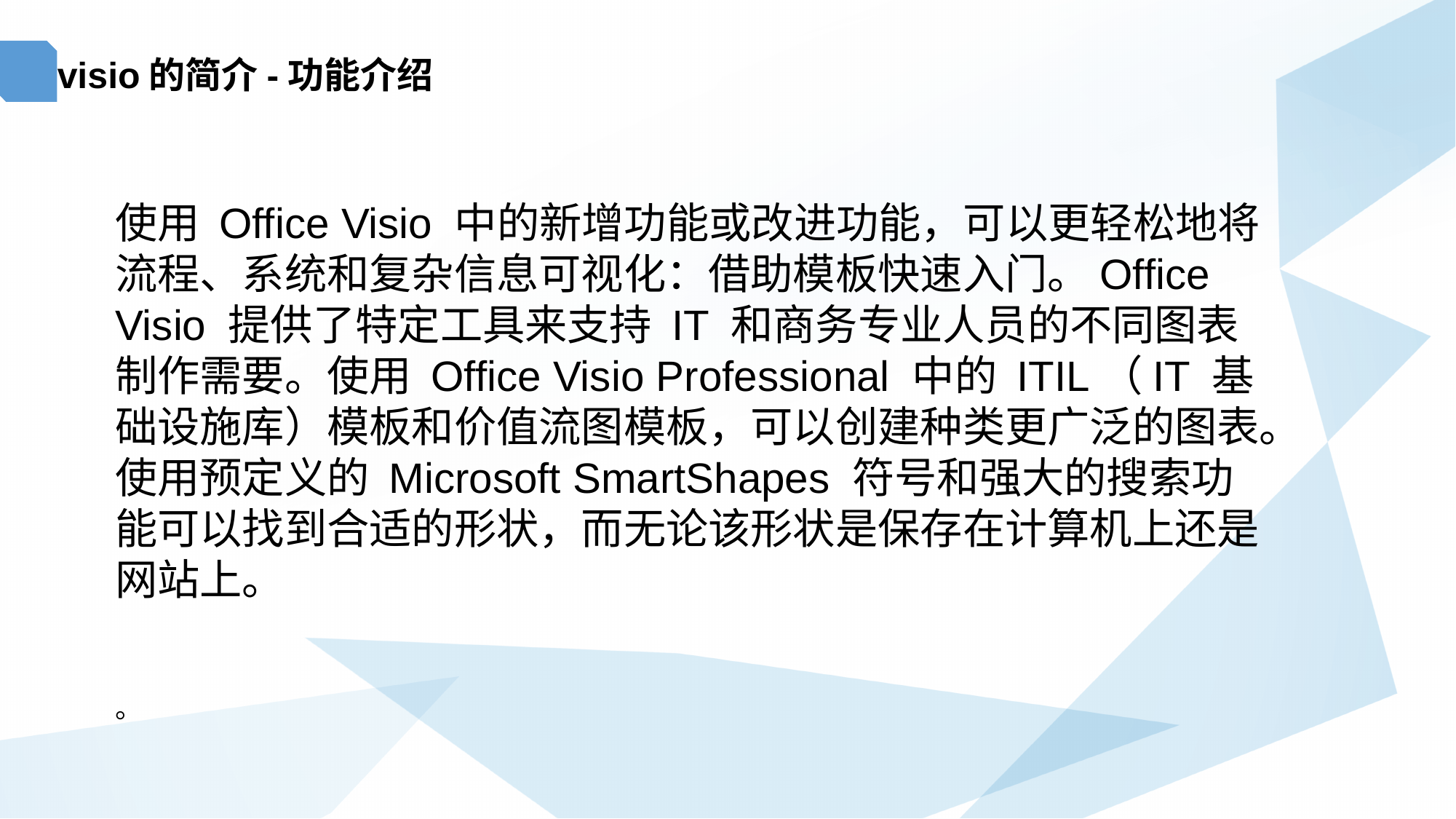

visio的简介-功能介绍
使用 Office Visio 中的新增功能或改进功能，可以更轻松地将流程、系统和复杂信息可视化：借助模板快速入门。Office Visio 提供了特定工具来支持 IT 和商务专业人员的不同图表制作需要。使用 Office Visio Professional 中的 ITIL（IT 基础设施库）模板和价值流图模板，可以创建种类更广泛的图表。使用预定义的 Microsoft SmartShapes 符号和强大的搜索功能可以找到合适的形状，而无论该形状是保存在计算机上还是网站上。

。